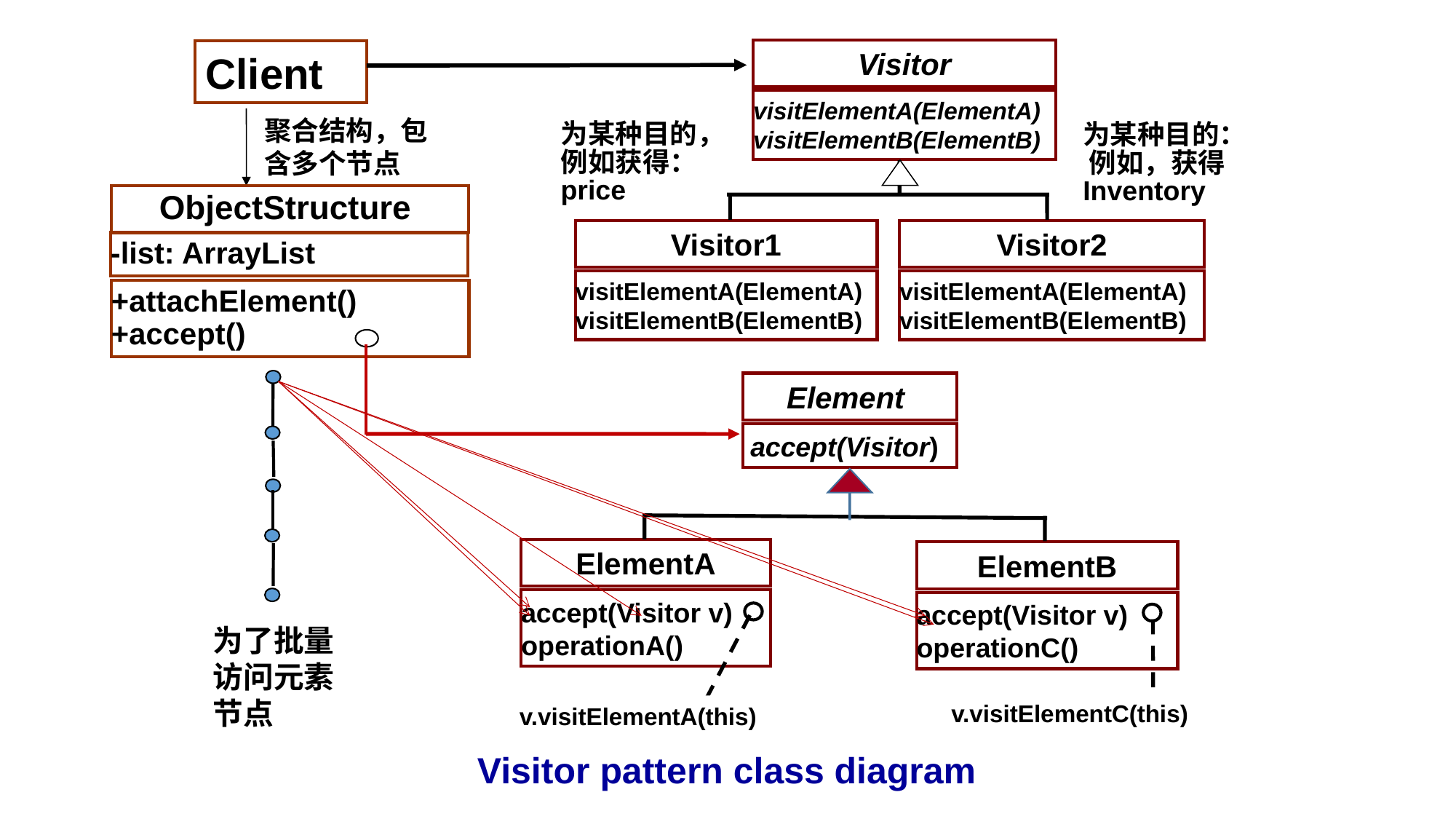

Visitor
Client

visitElementA(ElementA)
visitElementB(ElementB)

聚合结构，包
含多个节点
为某种目的，例如获得： price
为某种目的： 例如，获得Inventory

ObjectStructure
-list: ArrayList
+attachElement()
+accept()

Visitor1
Visitor2
visitElementA(ElementA)
visitElementB(ElementB)
visitElementA(ElementA)
visitElementB(ElementB)

为了批量
访问元素
节点
Element
 accept(Visitor)

ElementA
ElementB
accept(Visitor v)
operationA()
accept(Visitor v)
operationC()

v.visitElementC(this)
v.visitElementA(this)
Visitor pattern class diagram